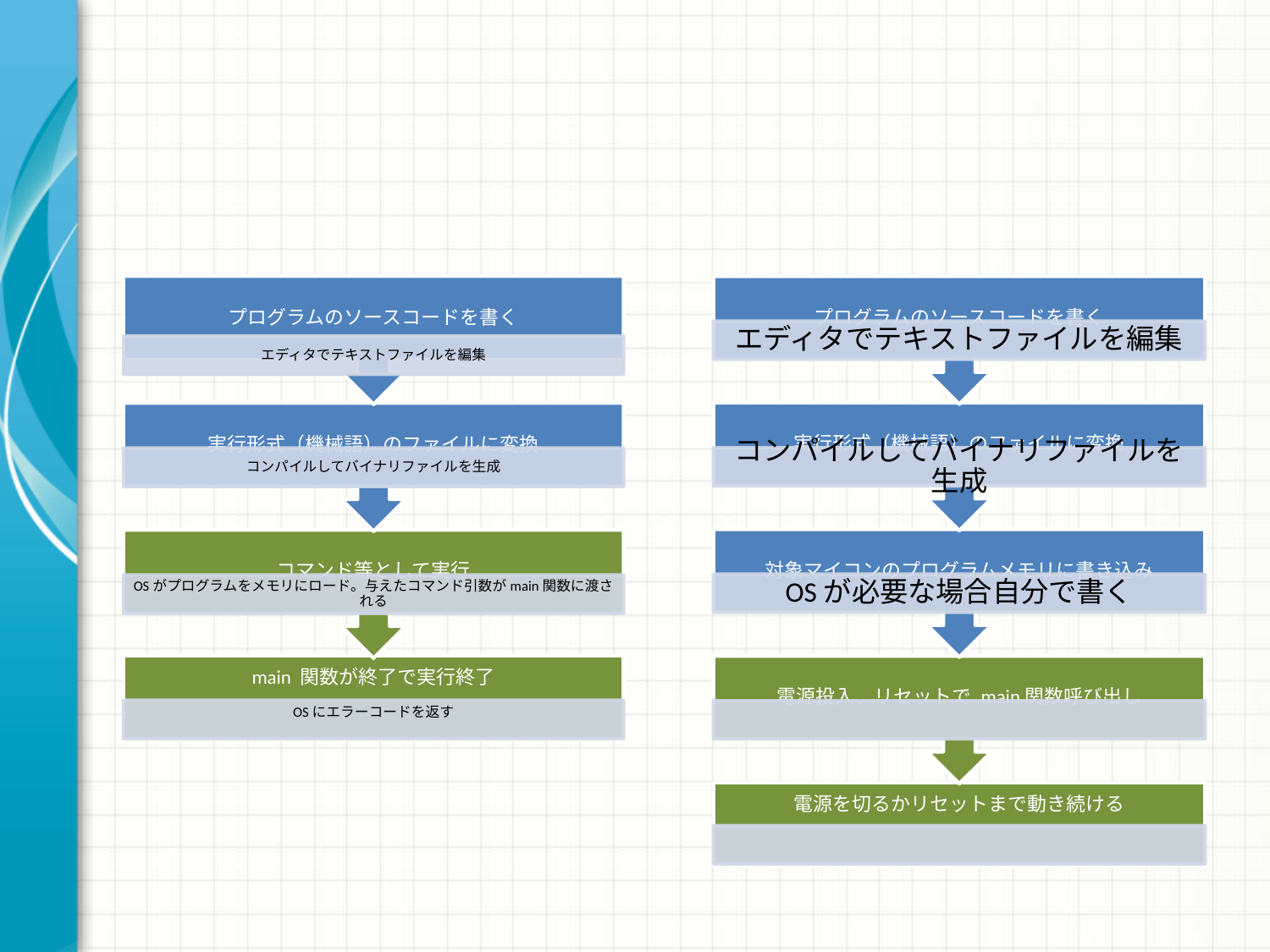

#
main 関数が終了で実行終了
OSにエラーコードを返す

コマンド等として実行
OSがプログラムをメモリにロード。与えたコマンド引数がmain関数に渡される
実行形式（機械語）のファイルに変換
コンパイルしてバイナリファイルを生成
プログラムのソースコードを書く
エディタでテキストファイルを編集
電源を切るかリセットまで動き続ける

電源投入、リセットで main関数呼び出し

対象マイコンのプログラムメモリに書き込み
OSが必要な場合自分で書く
実行形式（機械語）のファイルに変換
コンパイルしてバイナリファイルを生成
プログラムのソースコードを書く
エディタでテキストファイルを編集